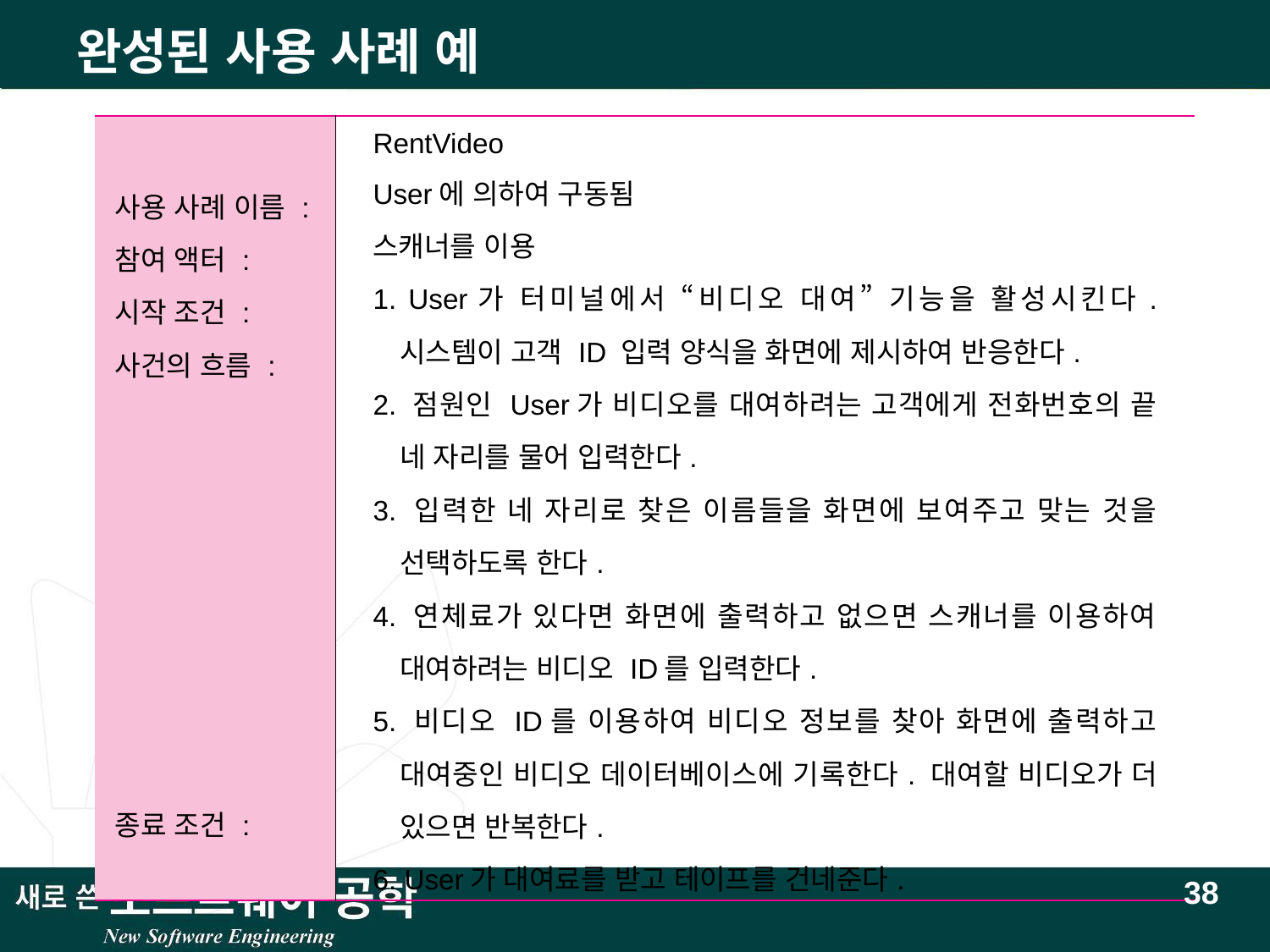

# 완성된 사용 사례 예
| 사용 사례 이름 : 참여 액터 : 시작 조건 : 사건의 흐름 : 종료 조건 : | RentVideo User에 의하여 구동됨 스캐너를 이용 1. User가 터미널에서 “비디오 대여” 기능을 활성시킨다. 시스템이 고객 ID 입력 양식을 화면에 제시하여 반응한다. 2. 점원인 User가 비디오를 대여하려는 고객에게 전화번호의 끝 네 자리를 물어 입력한다. 3. 입력한 네 자리로 찾은 이름들을 화면에 보여주고 맞는 것을 선택하도록 한다. 4. 연체료가 있다면 화면에 출력하고 없으면 스캐너를 이용하여 대여하려는 비디오 ID를 입력한다. 5. 비디오 ID를 이용하여 비디오 정보를 찾아 화면에 출력하고 대여중인 비디오 데이터베이스에 기록한다. 대여할 비디오가 더 있으면 반복한다. 6. User가 대여료를 받고 테이프를 건네준다. |
| --- | --- |
38